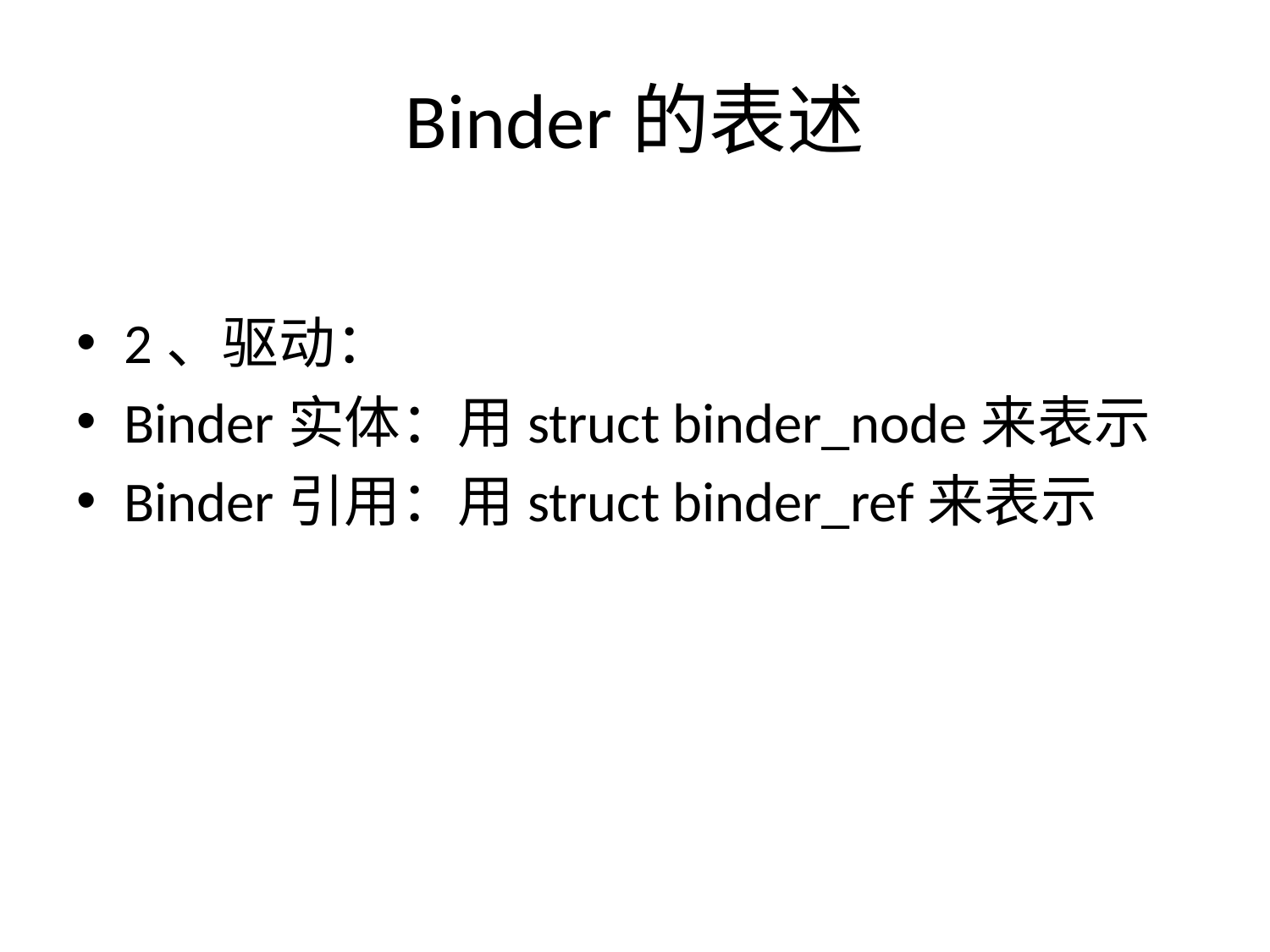

# Binder的表述

2、驱动：
Binder实体：用struct binder_node来表示
Binder引用：用struct binder_ref来表示